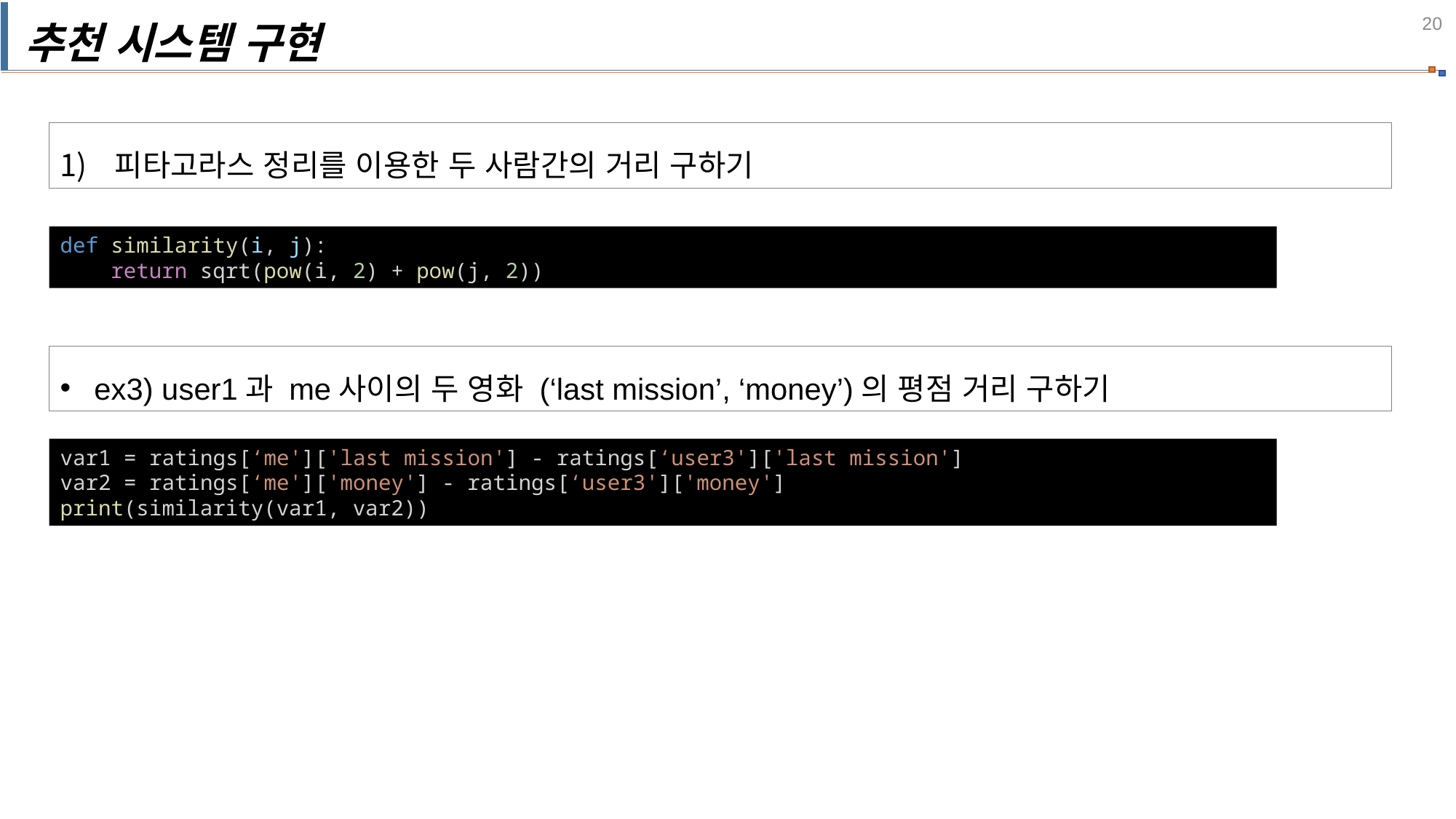

추천 시스템 구현
피타고라스 정리를 이용한 두 사람간의 거리 구하기
def similarity(i, j):
    return sqrt(pow(i, 2) + pow(j, 2))
ex3) user1과 me사이의 두 영화 (‘last mission’, ‘money’)의 평점 거리 구하기
var1 = ratings[‘me']['last mission'] - ratings[‘user3']['last mission']
var2 = ratings[‘me']['money'] - ratings[‘user3']['money']
print(similarity(var1, var2))